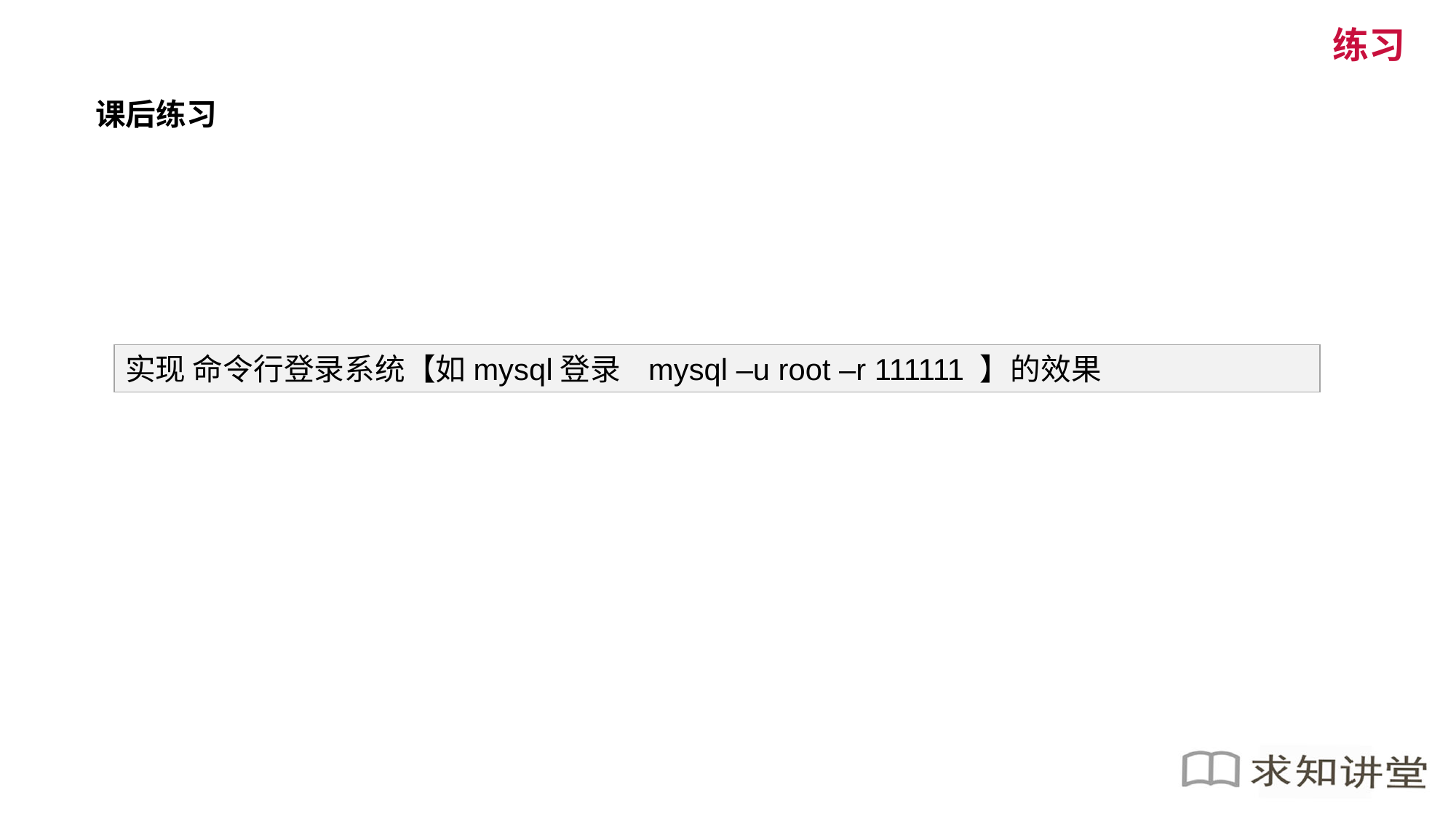

练习
课后练习
实现 命令行登录系统【如mysql登录   mysql –u root –r 111111 】的效果